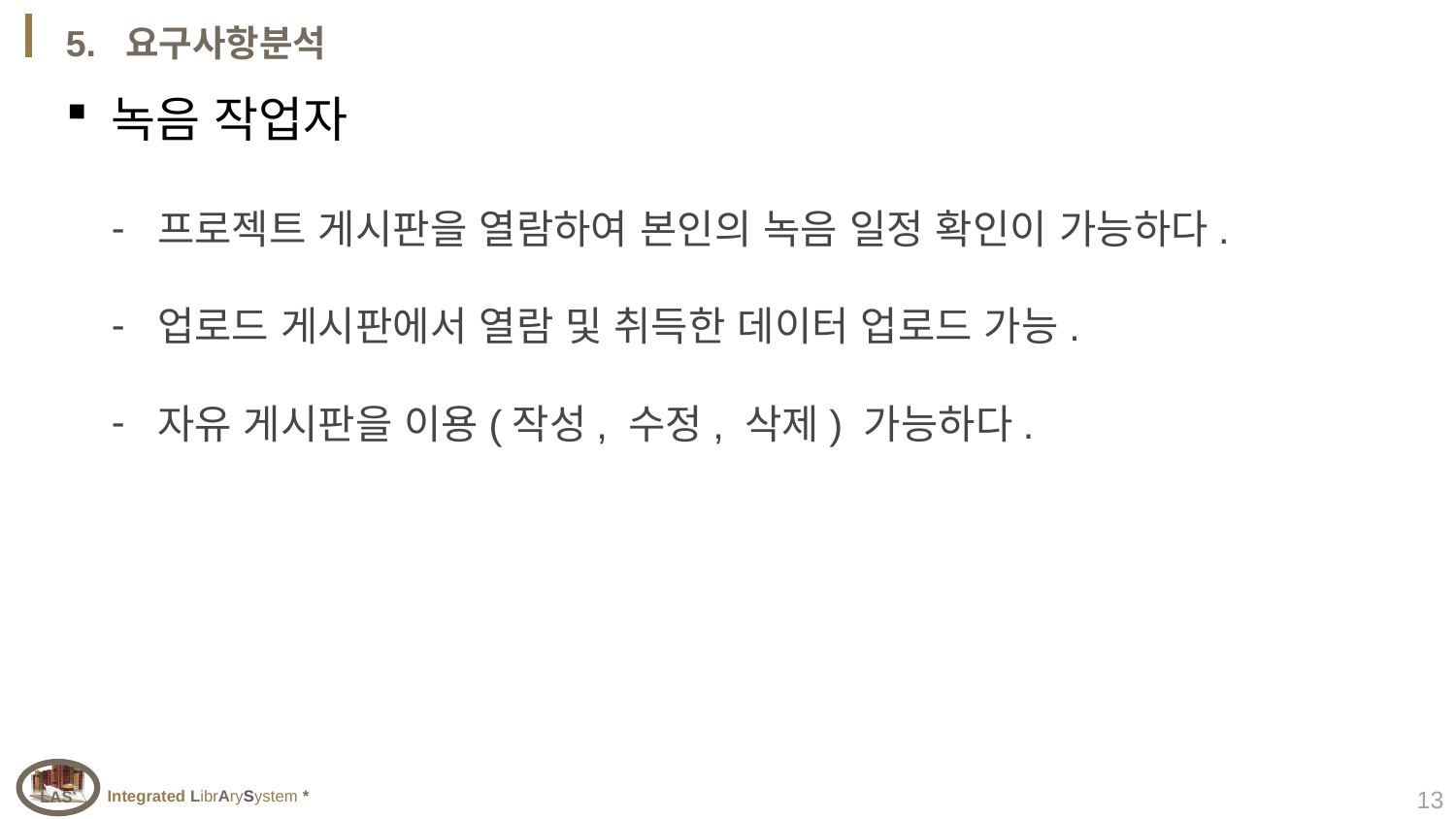

5.  요구사항분석
녹음 작업자
프로젝트 게시판을 열람하여 본인의 녹음 일정 확인이 가능하다.
업로드 게시판에서 열람 및 취득한 데이터 업로드 가능.
자유 게시판을 이용(작성, 수정, 삭제) 가능하다.
13